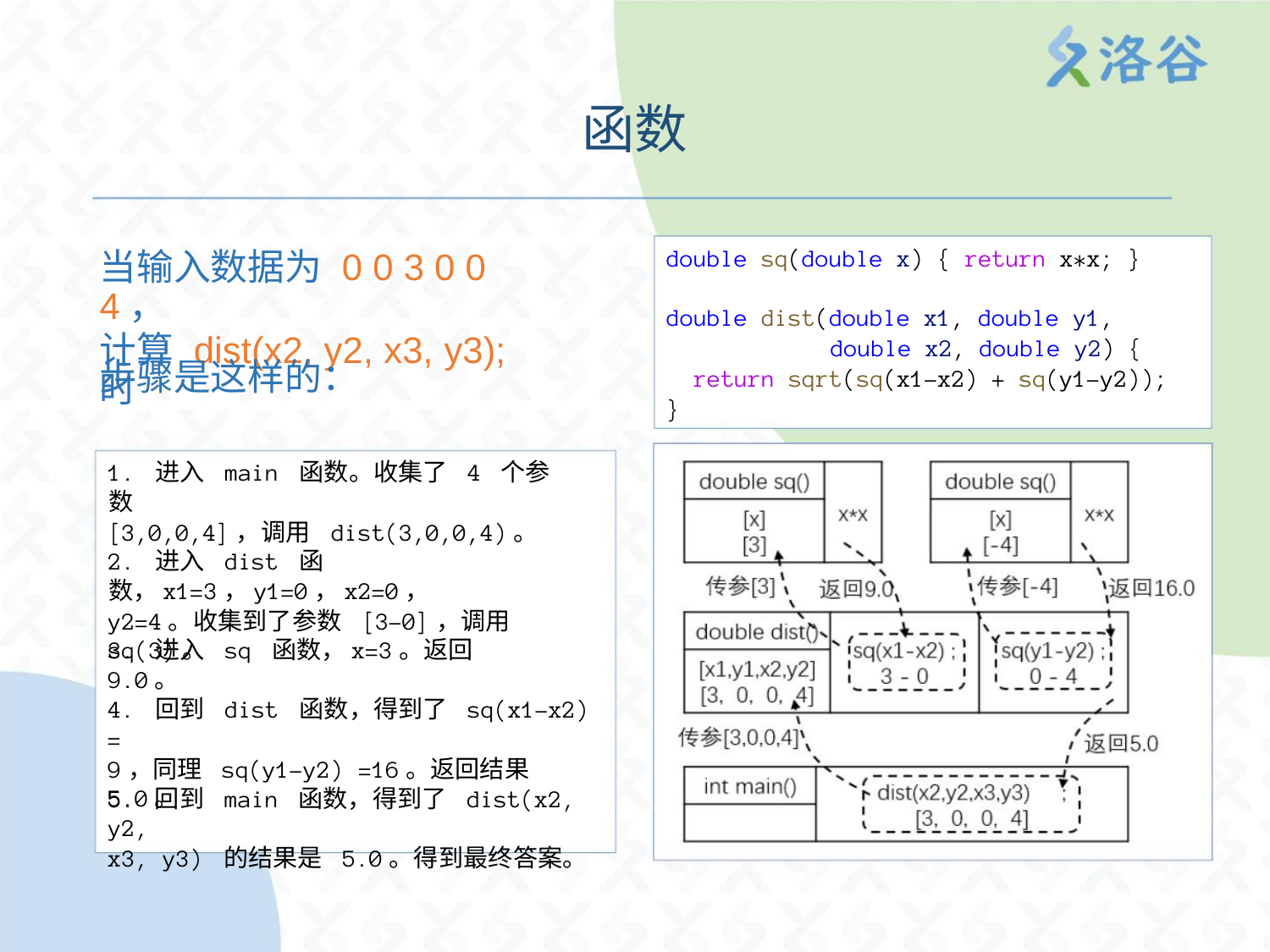

函数
double sq(double x) { return x*x; }
当输入数据为 0 0 3 0 0 4，
计算 dist(x2, y2, x3, y3); 时
double dist(double x1, double y1,
double x2, double y2) {
return sqrt(sq(x1-x2) + sq(y1-y2));
}
步骤是这样的：
1. 进入 main 函数。收集了 4 个参数
[3,0,0,4]，调用 dist(3,0,0,4)。
2. 进入 dist 函数，x1=3，y1=0，x2=0，
y2=4。收集到了参数 [3-0]，调用 sq(3)。
3. 进入 sq 函数，x=3。返回 9.0。
4. 回到 dist 函数，得到了 sq(x1-x2) =
9，同理 sq(y1-y2) =16。返回结果 5.0。
5. 回到 main 函数，得到了 dist(x2, y2,
x3, y3) 的结果是 5.0。得到最终答案。